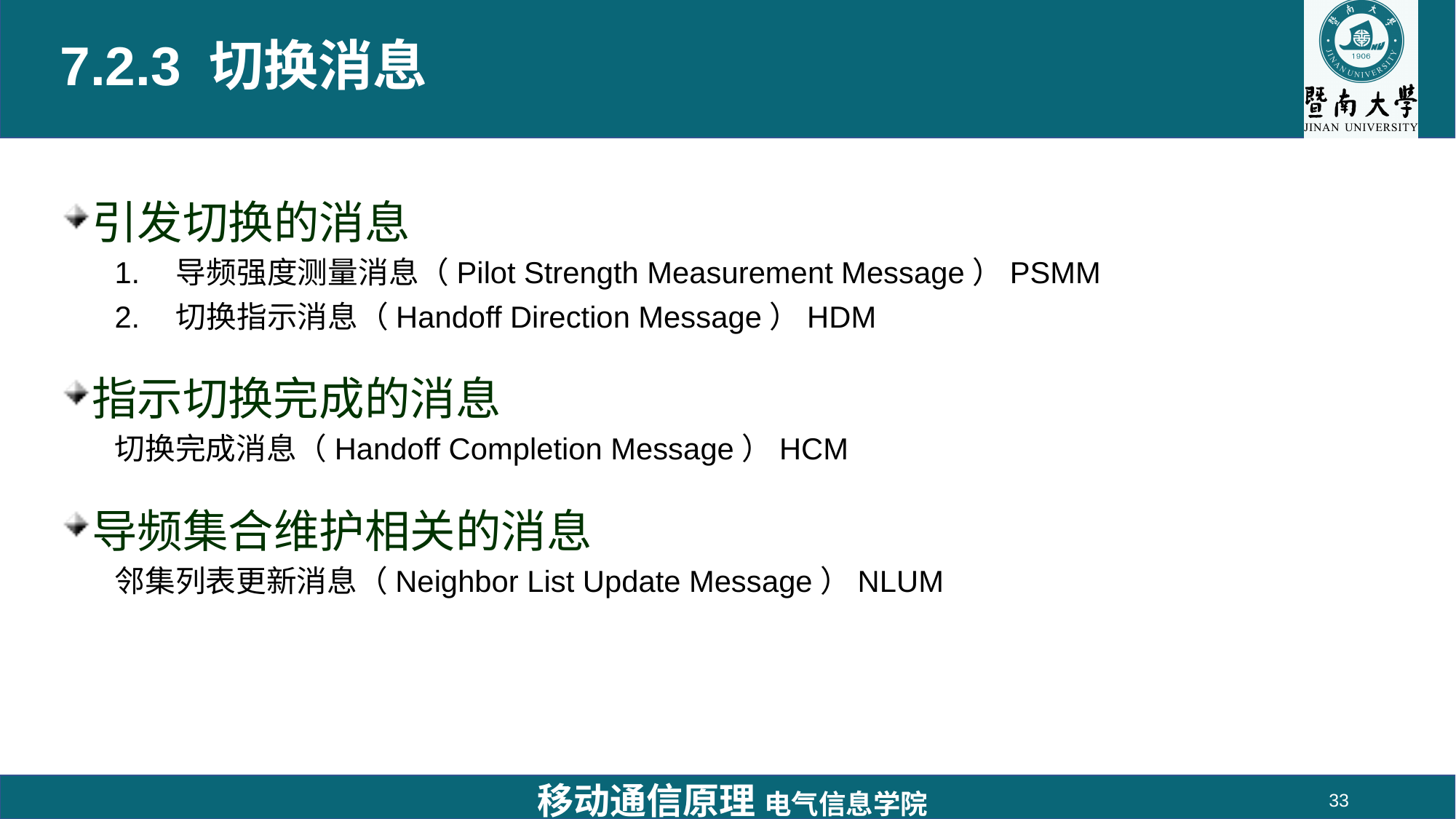

# 7.2.3 切换消息
引发切换的消息
导频强度测量消息（Pilot Strength Measurement Message）PSMM
切换指示消息（Handoff Direction Message）HDM

指示切换完成的消息
切换完成消息（Handoff Completion Message）HCM

导频集合维护相关的消息
邻集列表更新消息（Neighbor List Update Message）NLUM

移动通信原理 电气信息学院
33